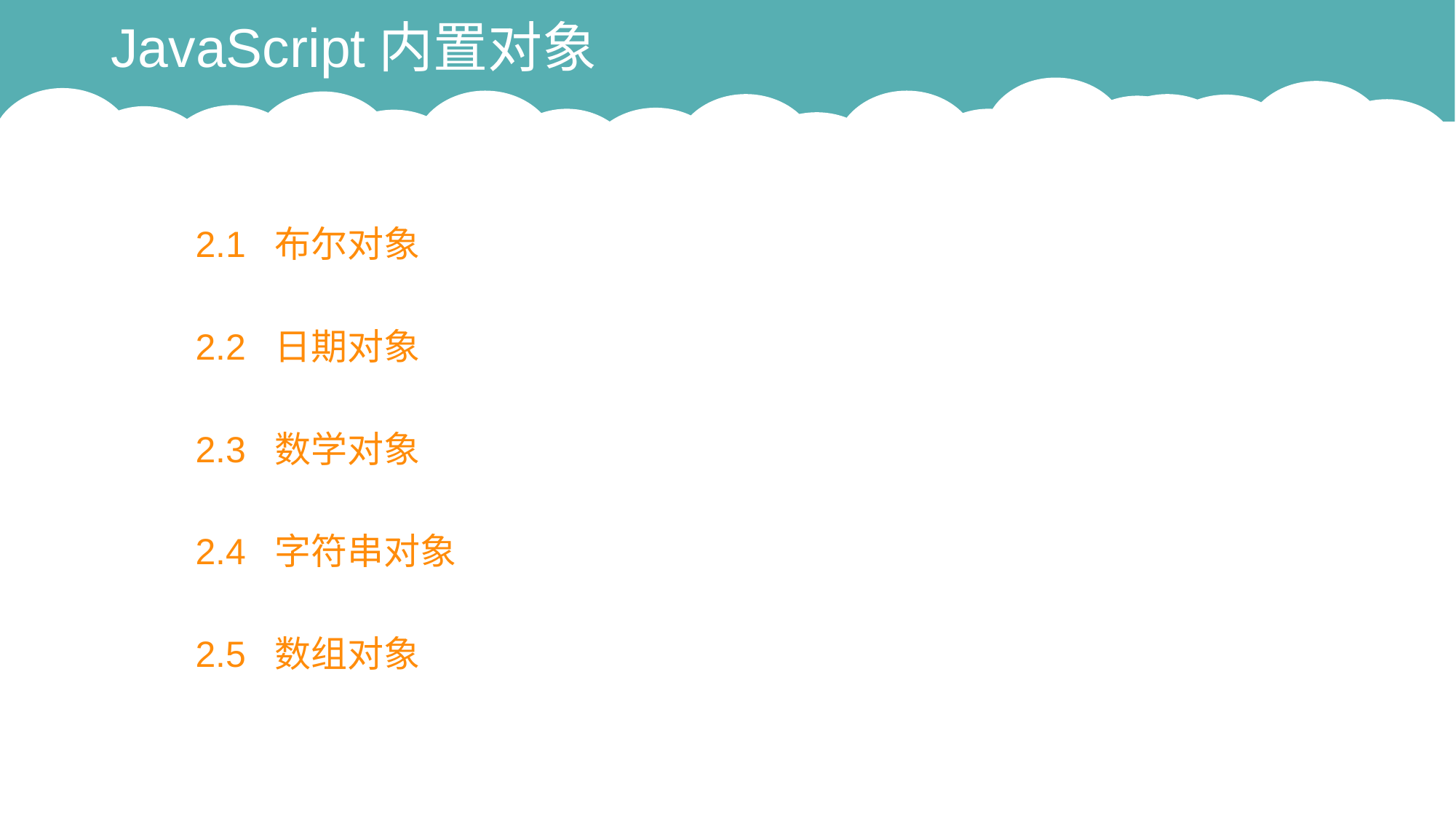

# JavaScript内置对象
2.1  布尔对象
2.2  日期对象
2.3  数学对象
2.4  字符串对象
2.5  数组对象